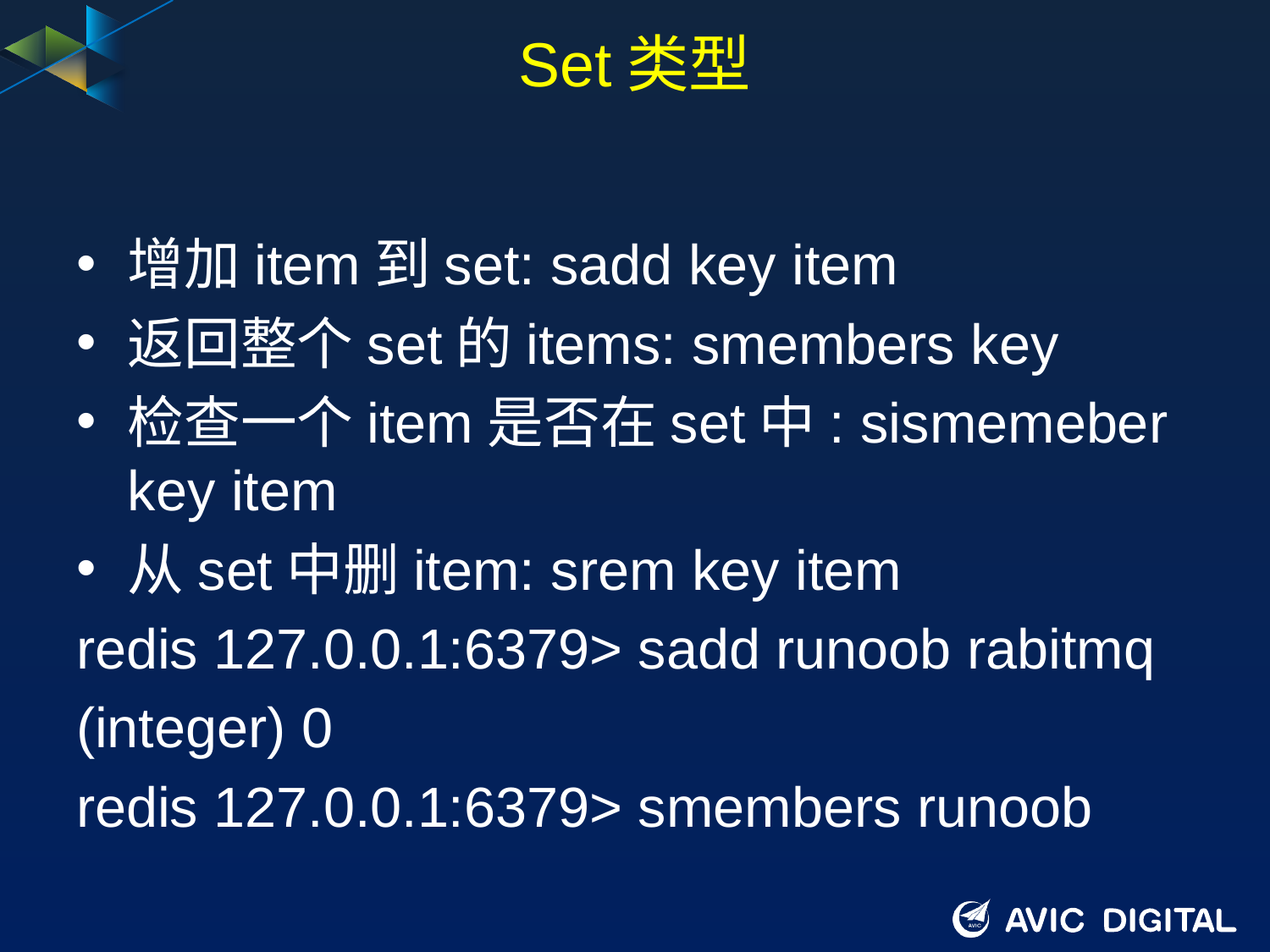

# Set类型
增加item到set: sadd key item
返回整个set的items: smembers key
检查一个item是否在set中: sismemeber key item
从set中删item: srem key item
redis 127.0.0.1:6379> sadd runoob rabitmq
(integer) 0
redis 127.0.0.1:6379> smembers runoob